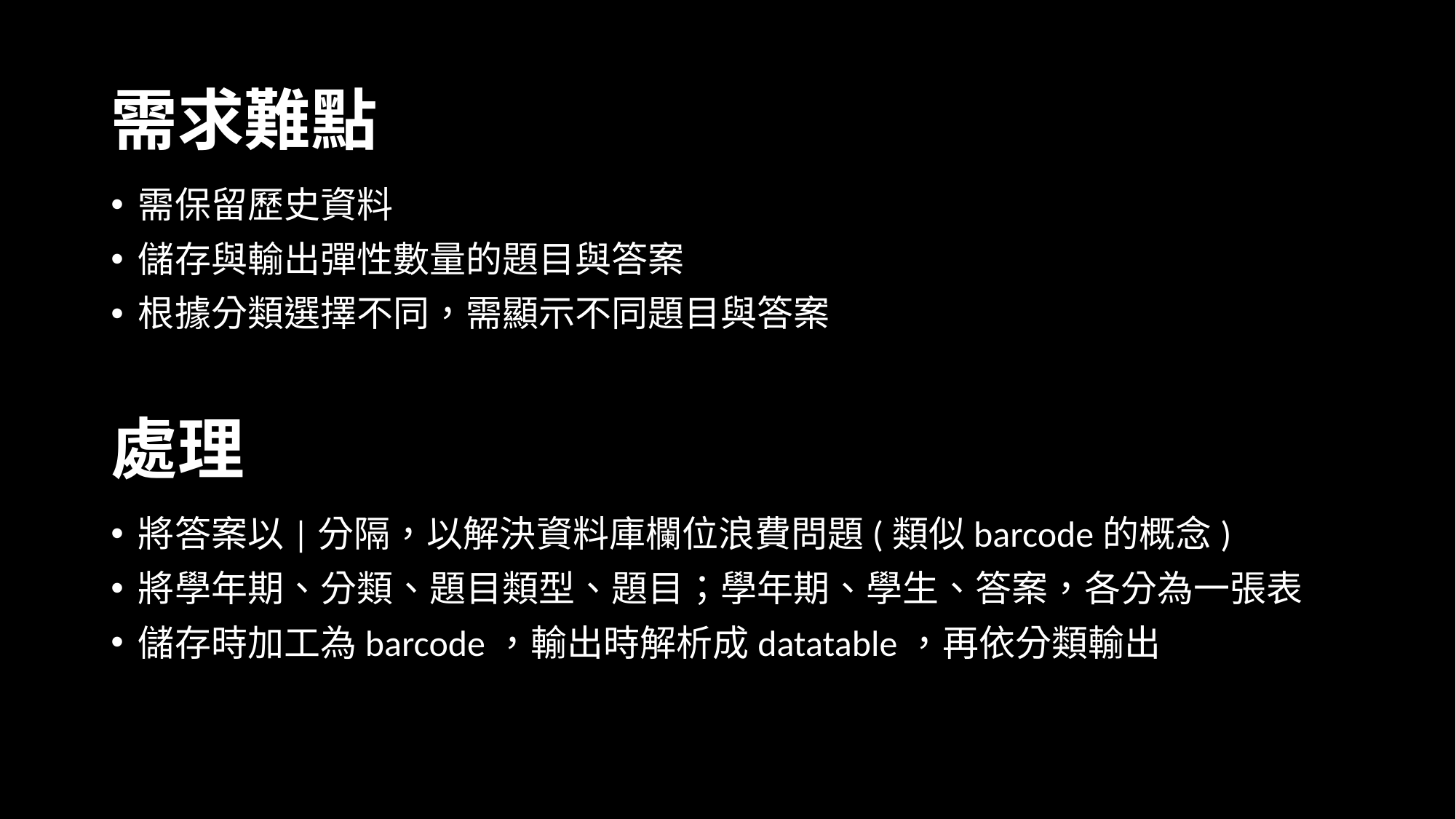

# 需求難點
需保留歷史資料
儲存與輸出彈性數量的題目與答案
根據分類選擇不同，需顯示不同題目與答案
處理
將答案以|分隔，以解決資料庫欄位浪費問題(類似barcode的概念)
將學年期、分類、題目類型、題目；學年期、學生、答案，各分為一張表
儲存時加工為barcode，輸出時解析成datatable，再依分類輸出